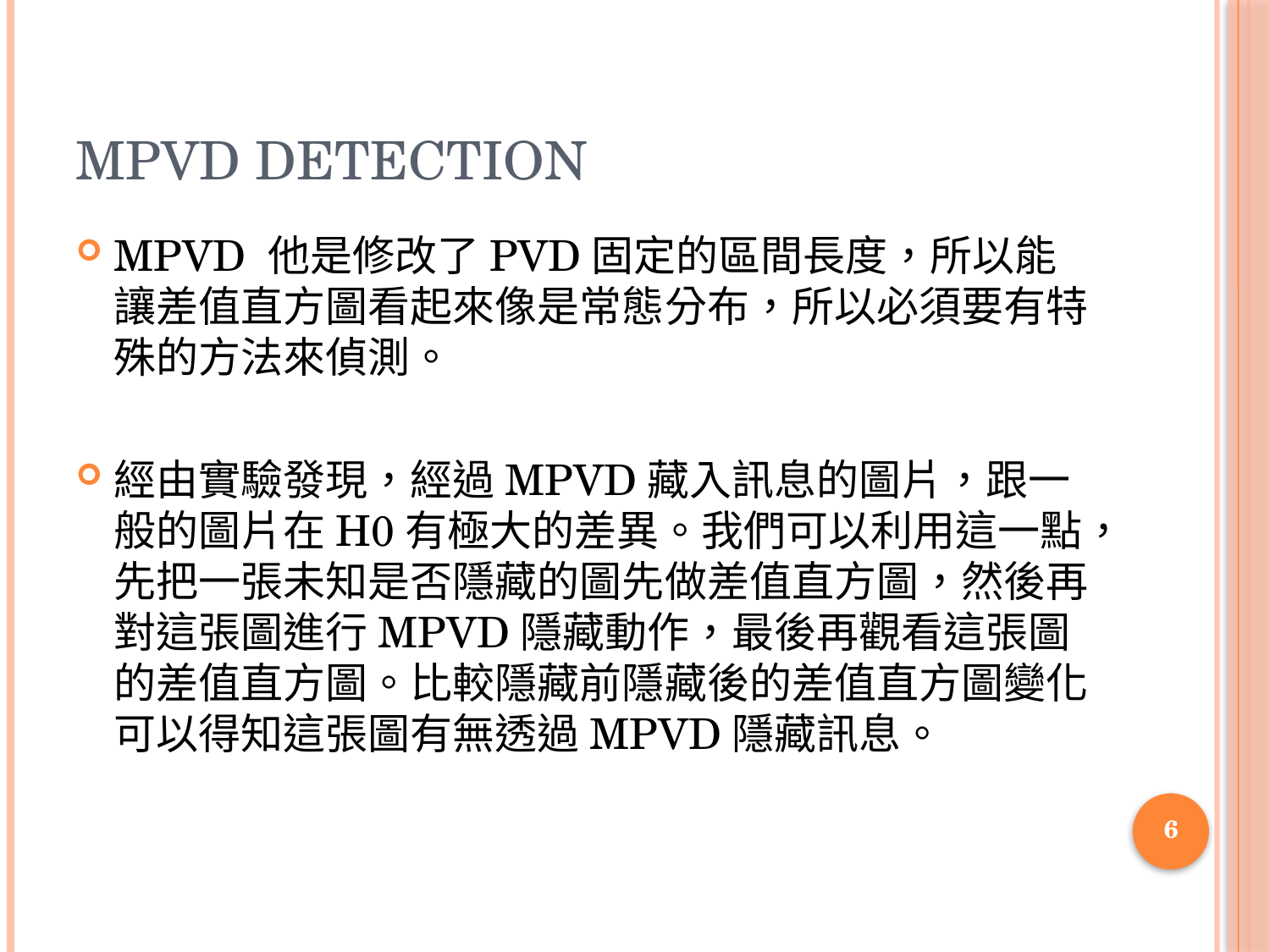

# MPVD detection
MPVD 他是修改了PVD固定的區間長度，所以能讓差值直方圖看起來像是常態分布，所以必須要有特殊的方法來偵測。

經由實驗發現，經過MPVD藏入訊息的圖片，跟一般的圖片在H0有極大的差異。我們可以利用這一點，先把一張未知是否隱藏的圖先做差值直方圖，然後再對這張圖進行MPVD隱藏動作，最後再觀看這張圖的差值直方圖。比較隱藏前隱藏後的差值直方圖變化可以得知這張圖有無透過MPVD隱藏訊息。
6